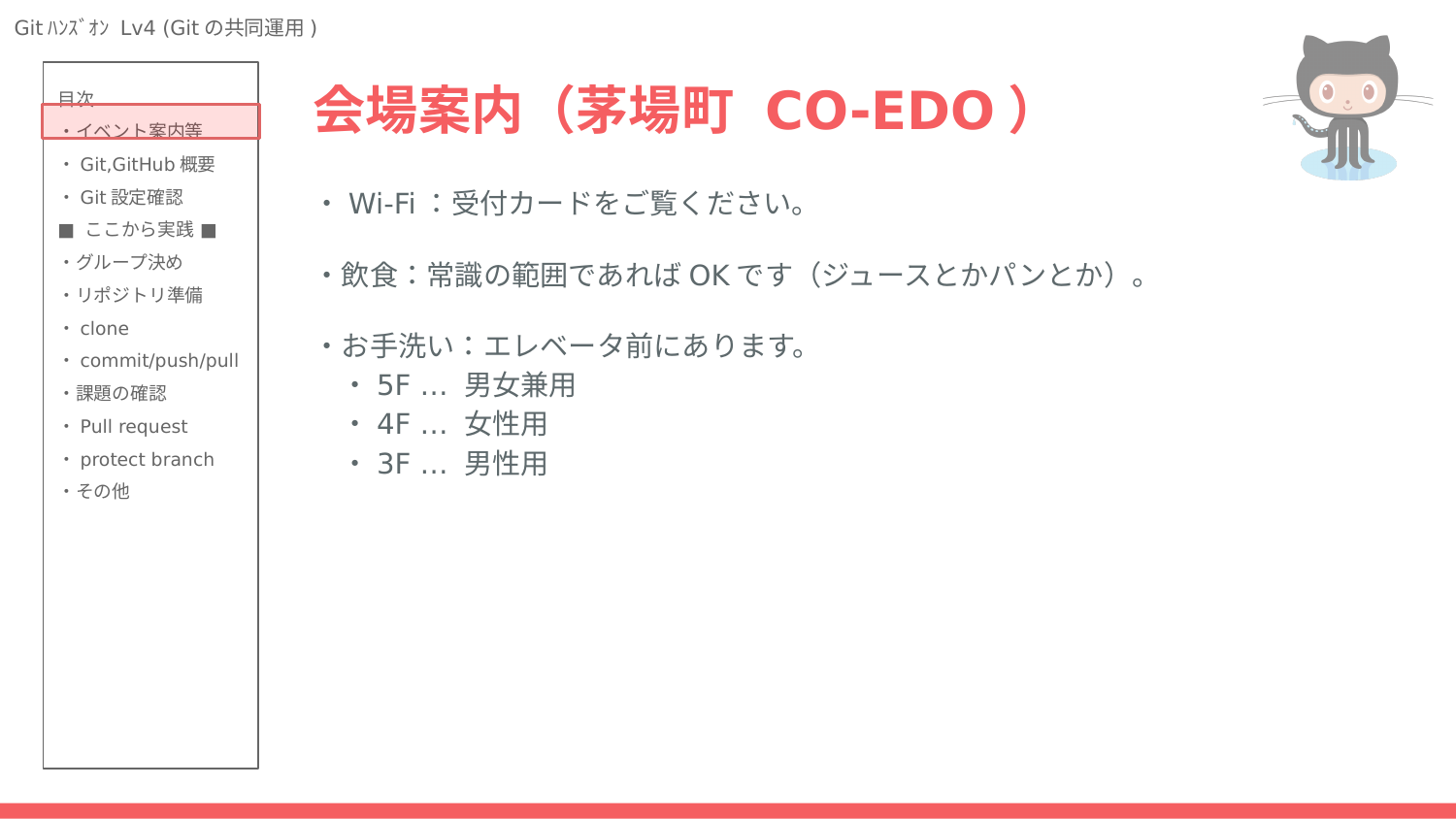

# 会場案内（茅場町 CO-EDO）

・Wi-Fi：受付カードをご覧ください。
・飲食：常識の範囲であればOKです（ジュースとかパンとか）。
・お手洗い：エレベータ前にあります。
　・5F … 男女兼用
　・4F … 女性用
　・3F … 男性用